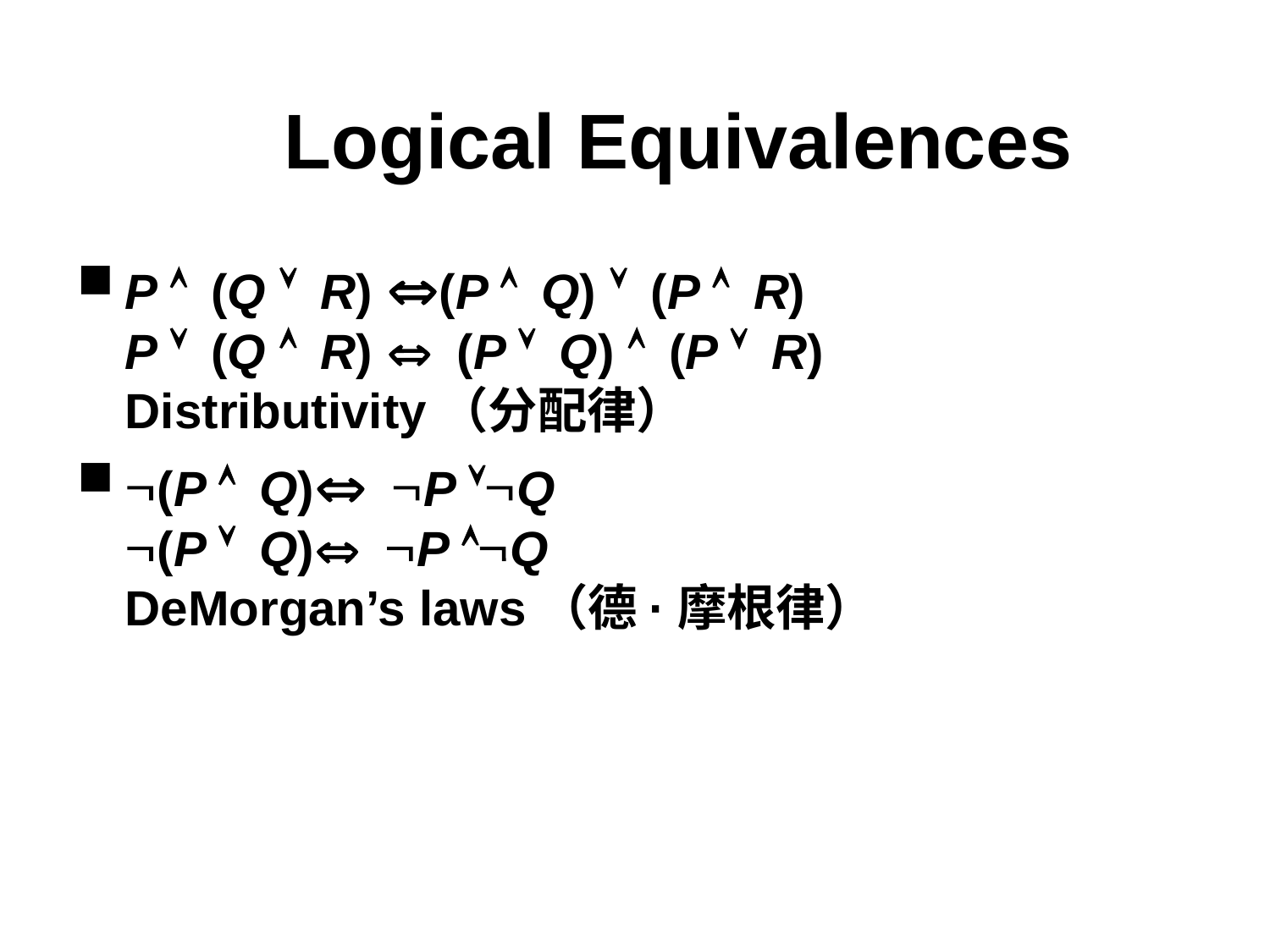

# Logical Equivalences
P ∧ (Q ∨ R) ⇔(P ∧ Q) ∨ (P ∧ R)
P ∨ (Q ∧ R) ⇔ (P ∨ Q) ∧ (P ∨ R)
Distributivity（分配律）
¬(P ∧ Q)⇔ ¬P ∨¬Q
¬(P ∨ Q)⇔ ¬P ∧¬Q
DeMorgan’s laws（德·摩根律）

18